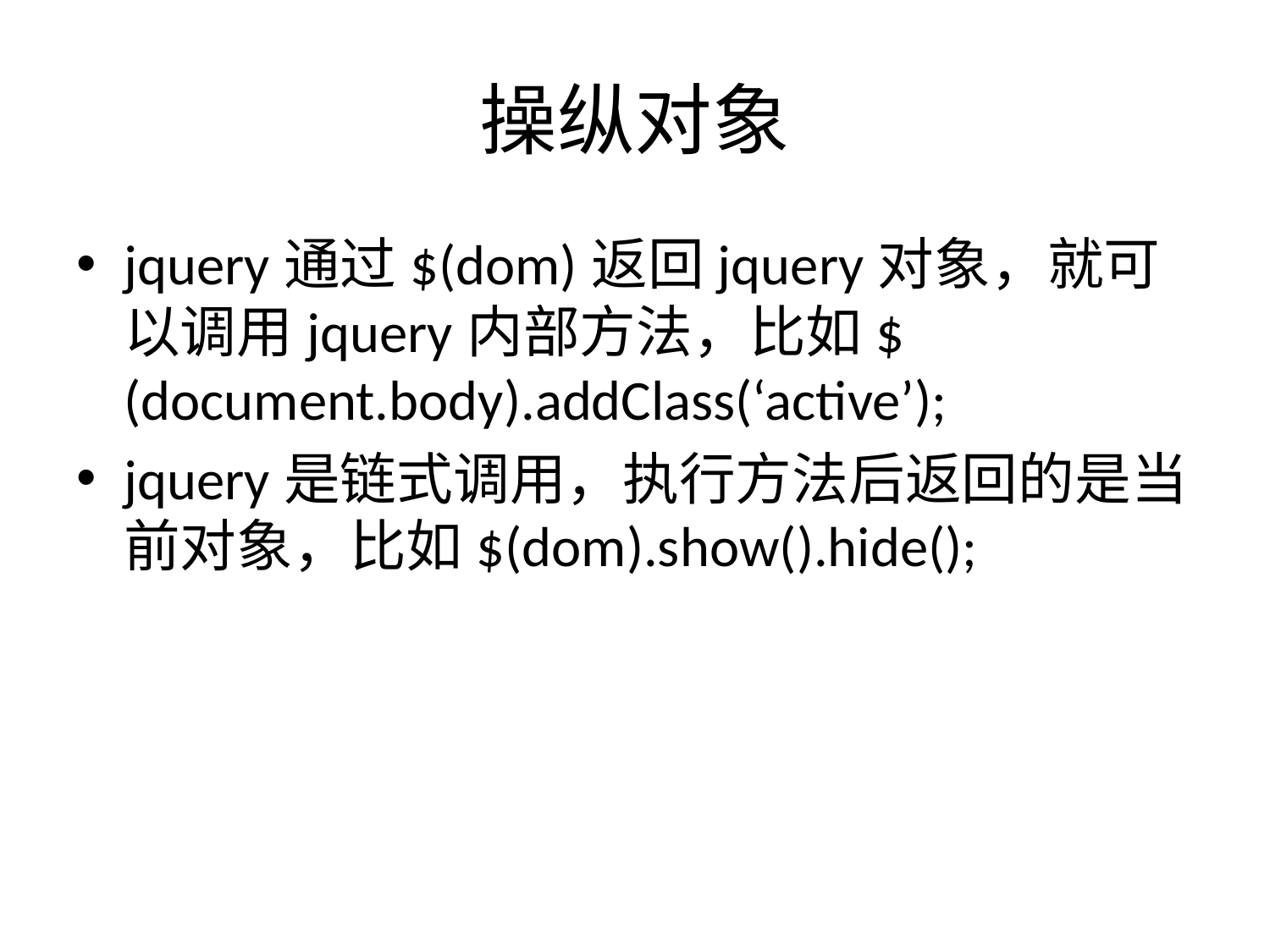

# 操纵对象
jquery通过$(dom)返回jquery对象，就可以调用jquery内部方法，比如$(document.body).addClass(‘active’);
jquery是链式调用，执行方法后返回的是当前对象，比如$(dom).show().hide();